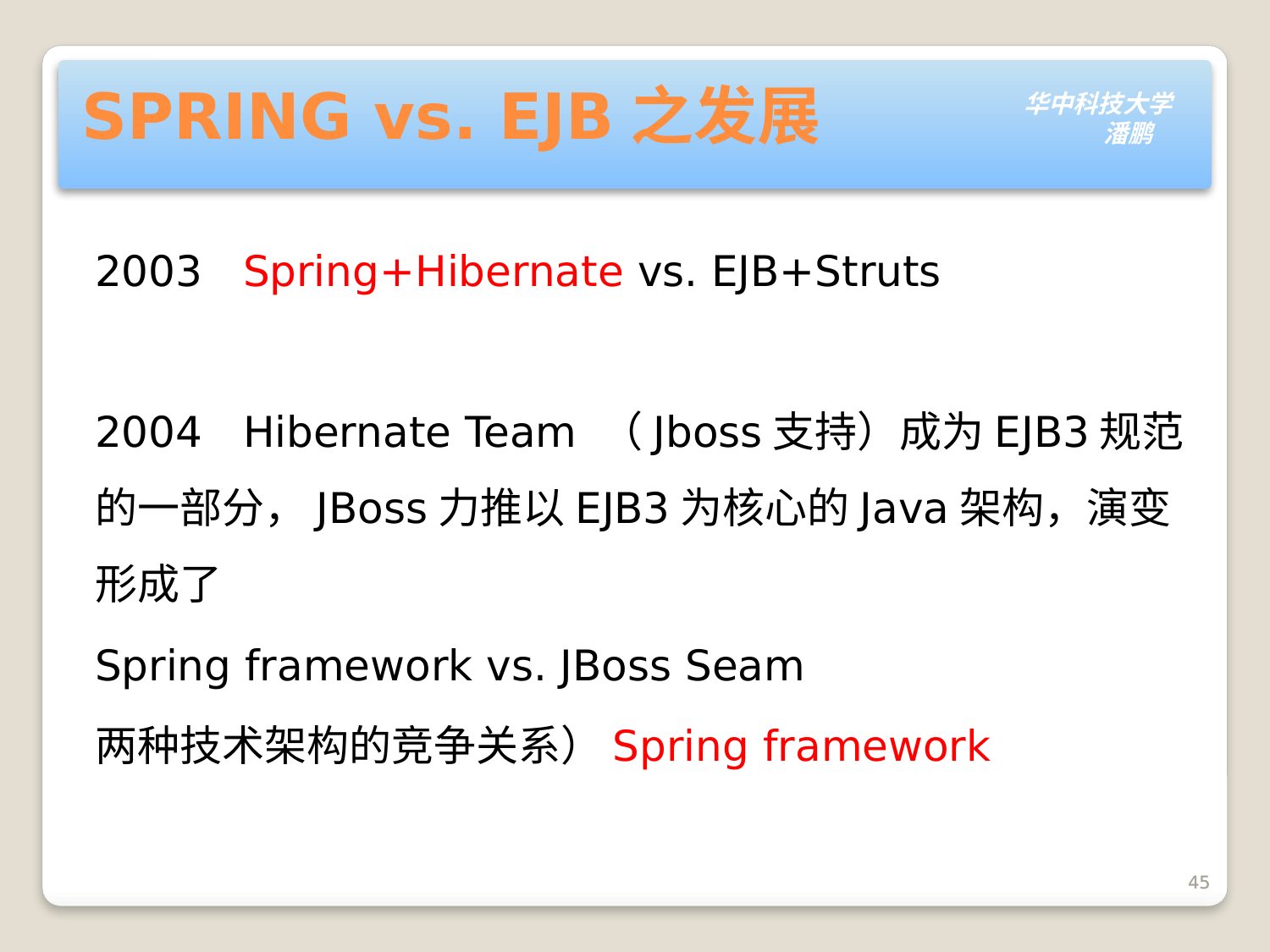

# SPRING vs. EJB之发展
2003   Spring+Hibernate vs. EJB+Struts

2004   Hibernate Team （Jboss支持）成为EJB3规范的一部分，JBoss力推以EJB3为核心的Java架构，演变形成了
Spring framework vs. JBoss Seam
两种技术架构的竞争关系）Spring framework
45
45